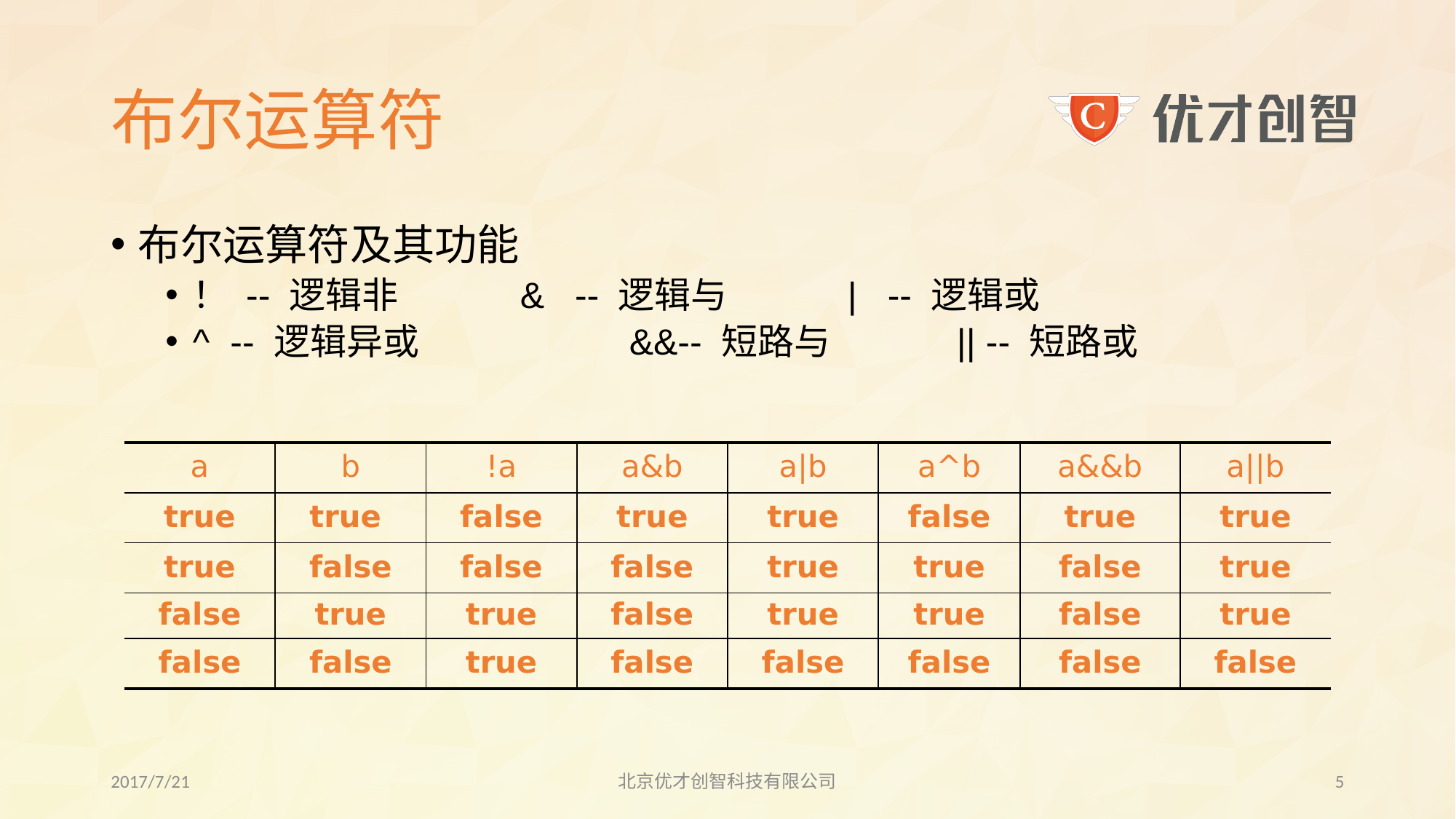

# 布尔运算符
布尔运算符及其功能
！ -- 逻辑非		&   -- 逻辑与		|   -- 逻辑或
^  -- 逻辑异或		&&-- 短路与		|| -- 短路或
| a | b | !a | a&b | a|b | a^b | a&&b | a||b |
| --- | --- | --- | --- | --- | --- | --- | --- |
| true | true | false | true | true | false | true | true |
| true | false | false | false | true | true | false | true |
| false | true | true | false | true | true | false | true |
| false | false | true | false | false | false | false | false |
2017/7/21
北京优才创智科技有限公司
5